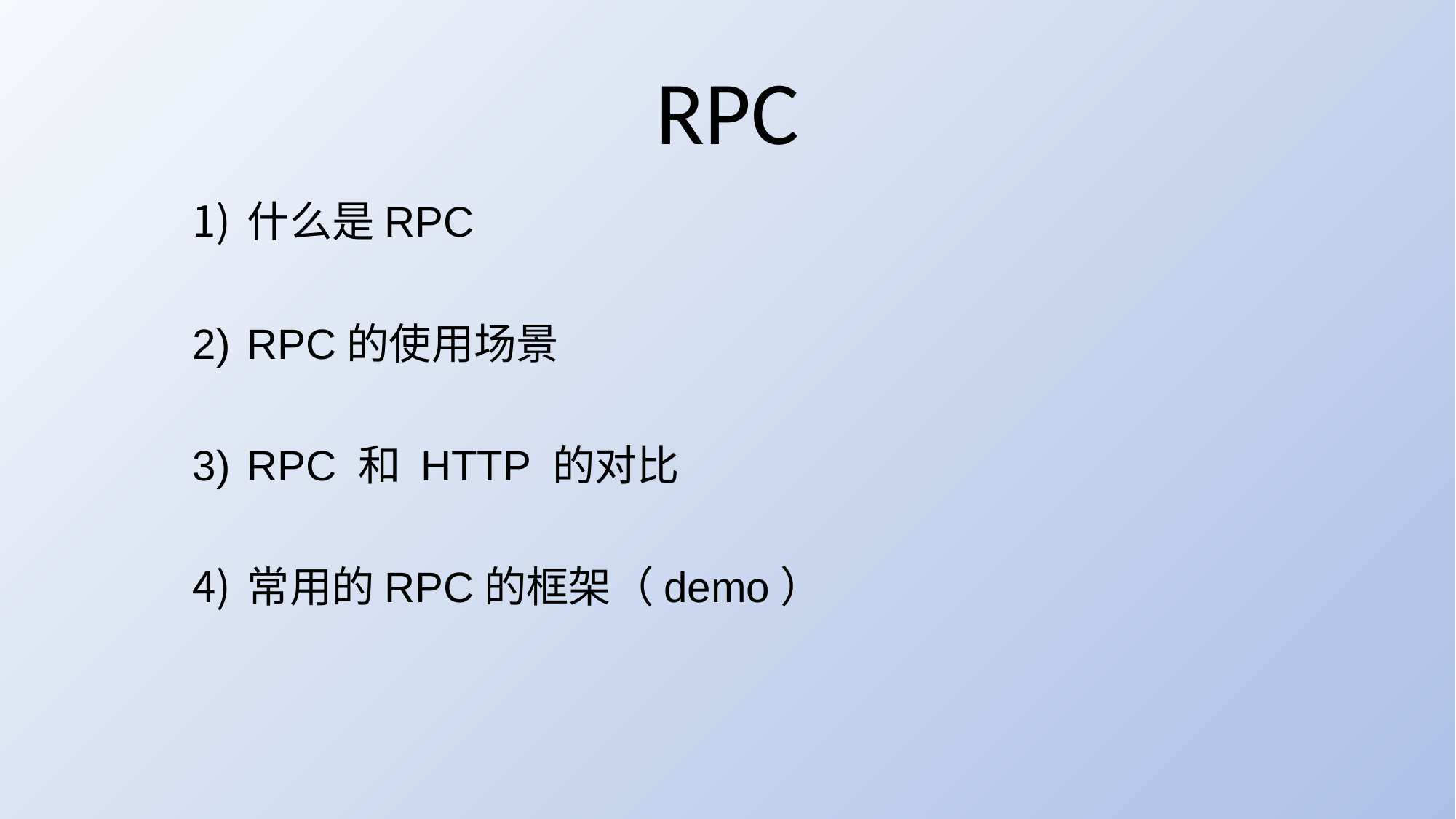

# RPC
什么是RPC

RPC的使用场景

RPC 和 HTTP 的对比

常用的RPC的框架（demo）